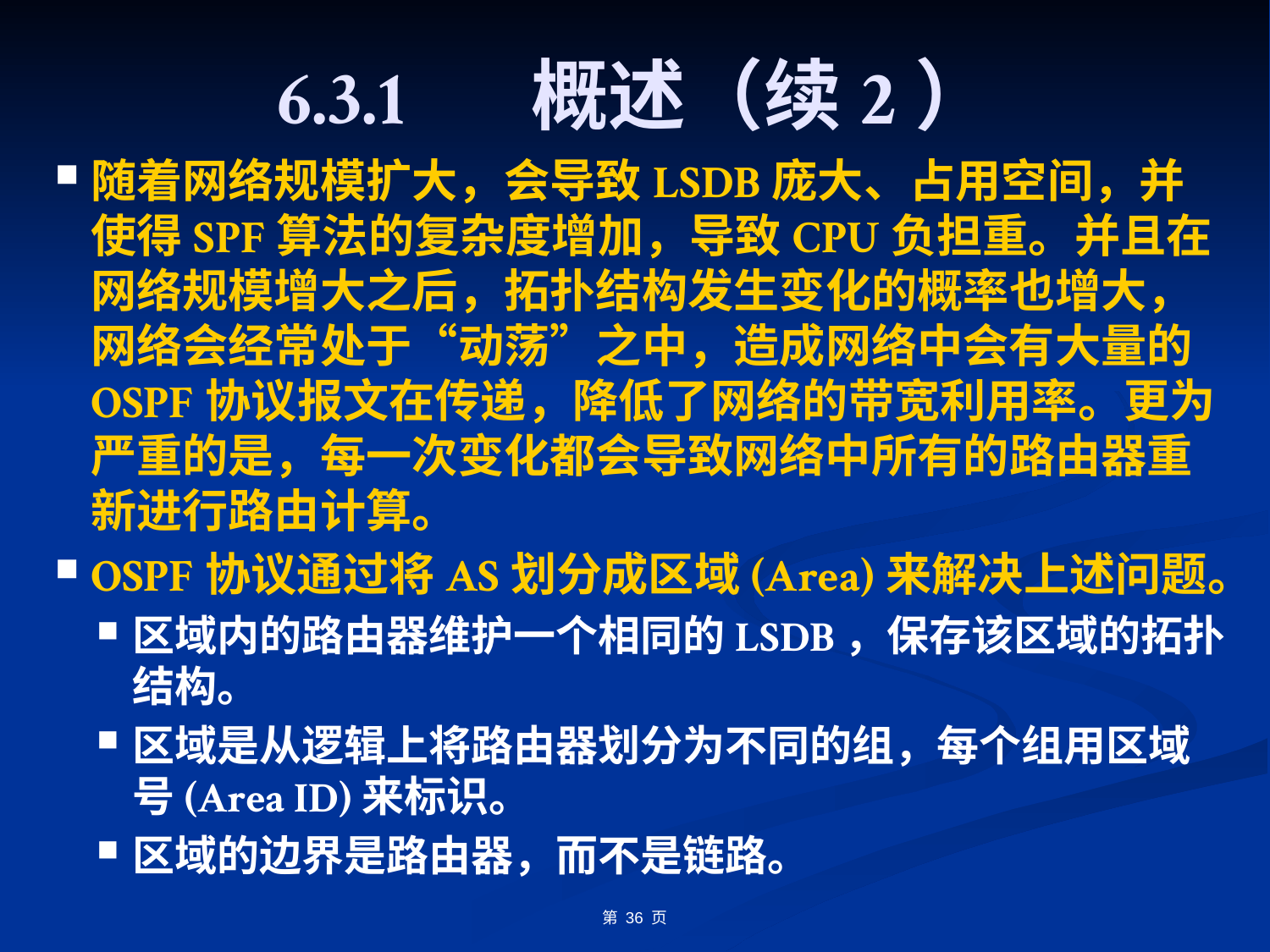

# 6.3.1	概述（续2）
随着网络规模扩大，会导致LSDB庞大、占用空间，并使得SPF算法的复杂度增加，导致CPU负担重。并且在网络规模增大之后，拓扑结构发生变化的概率也增大，网络会经常处于“动荡”之中，造成网络中会有大量的OSPF协议报文在传递，降低了网络的带宽利用率。更为严重的是，每一次变化都会导致网络中所有的路由器重新进行路由计算。
OSPF协议通过将AS划分成区域(Area)来解决上述问题。
区域内的路由器维护一个相同的LSDB，保存该区域的拓扑结构。
区域是从逻辑上将路由器划分为不同的组，每个组用区域号(Area ID)来标识。
区域的边界是路由器，而不是链路。
第 36 页